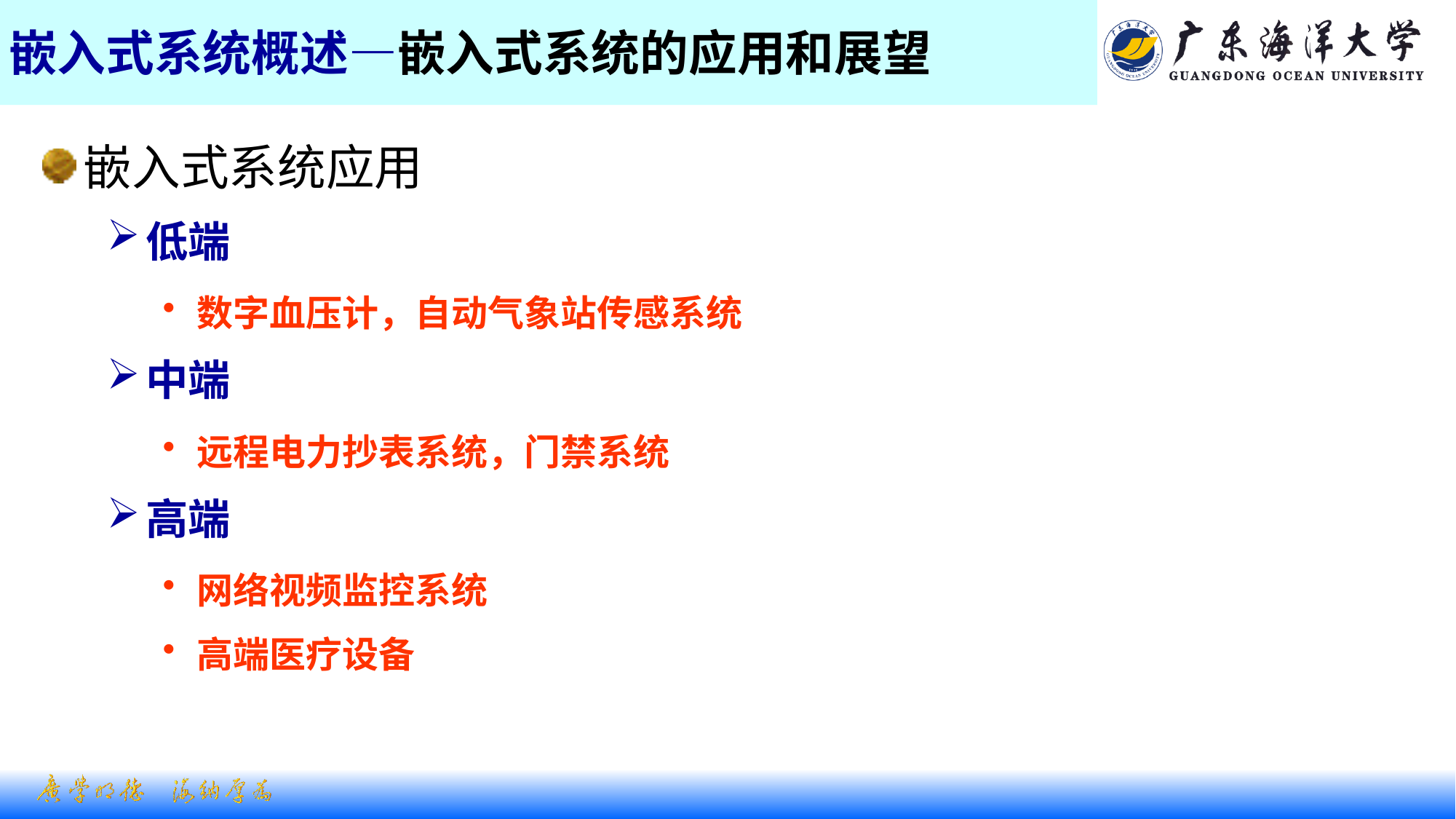

# 嵌入式系统概述—嵌入式系统的应用和展望
嵌入式系统应用
低端
数字血压计，自动气象站传感系统
中端
远程电力抄表系统，门禁系统
高端
网络视频监控系统
高端医疗设备

51